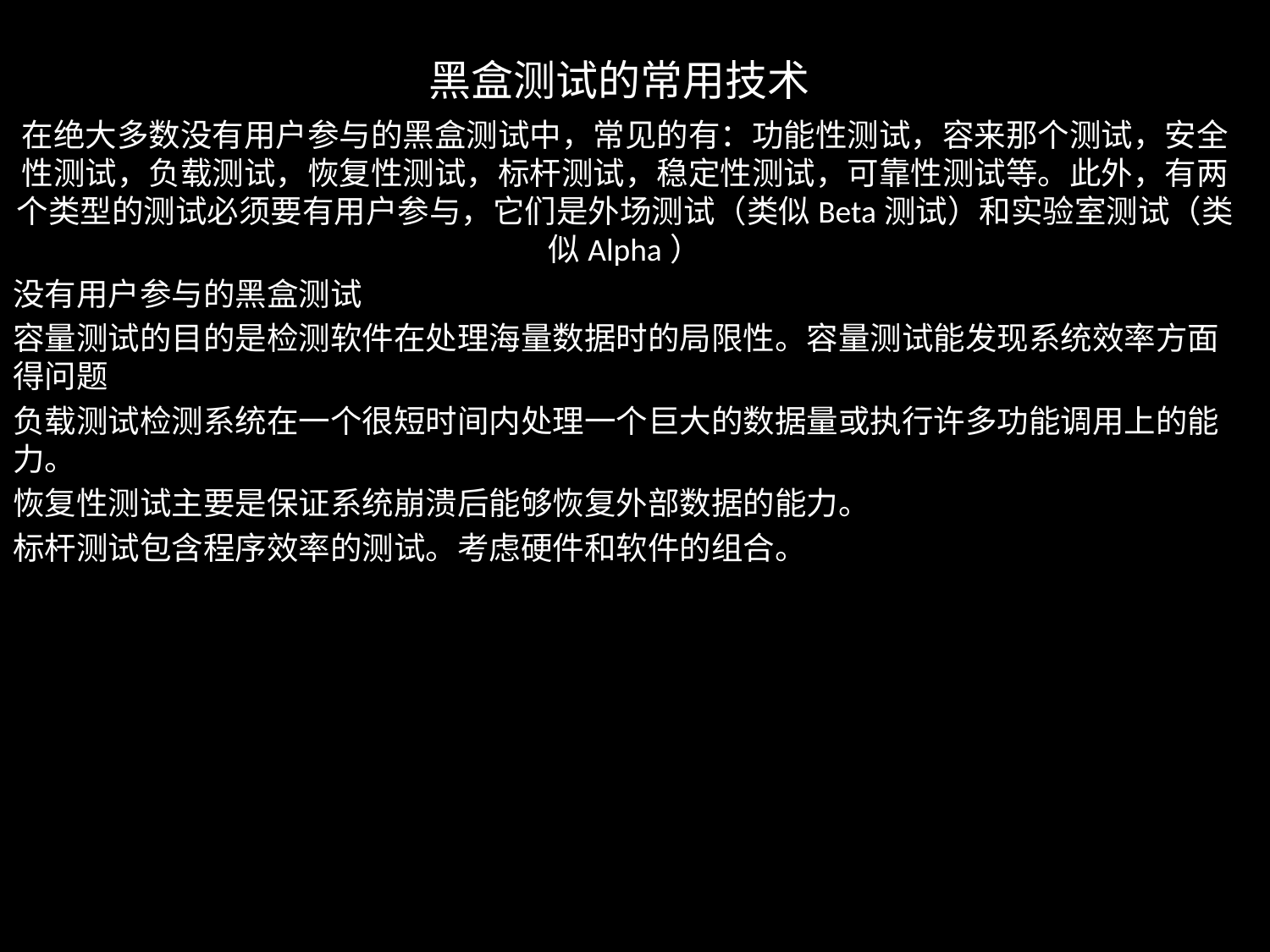

# 黑盒测试的常用技术
在绝大多数没有用户参与的黑盒测试中，常见的有：功能性测试，容来那个测试，安全性测试，负载测试，恢复性测试，标杆测试，稳定性测试，可靠性测试等。此外，有两个类型的测试必须要有用户参与，它们是外场测试（类似Beta测试）和实验室测试（类似Alpha）
没有用户参与的黑盒测试
容量测试的目的是检测软件在处理海量数据时的局限性。容量测试能发现系统效率方面得问题
负载测试检测系统在一个很短时间内处理一个巨大的数据量或执行许多功能调用上的能力。
恢复性测试主要是保证系统崩溃后能够恢复外部数据的能力。
标杆测试包含程序效率的测试。考虑硬件和软件的组合。